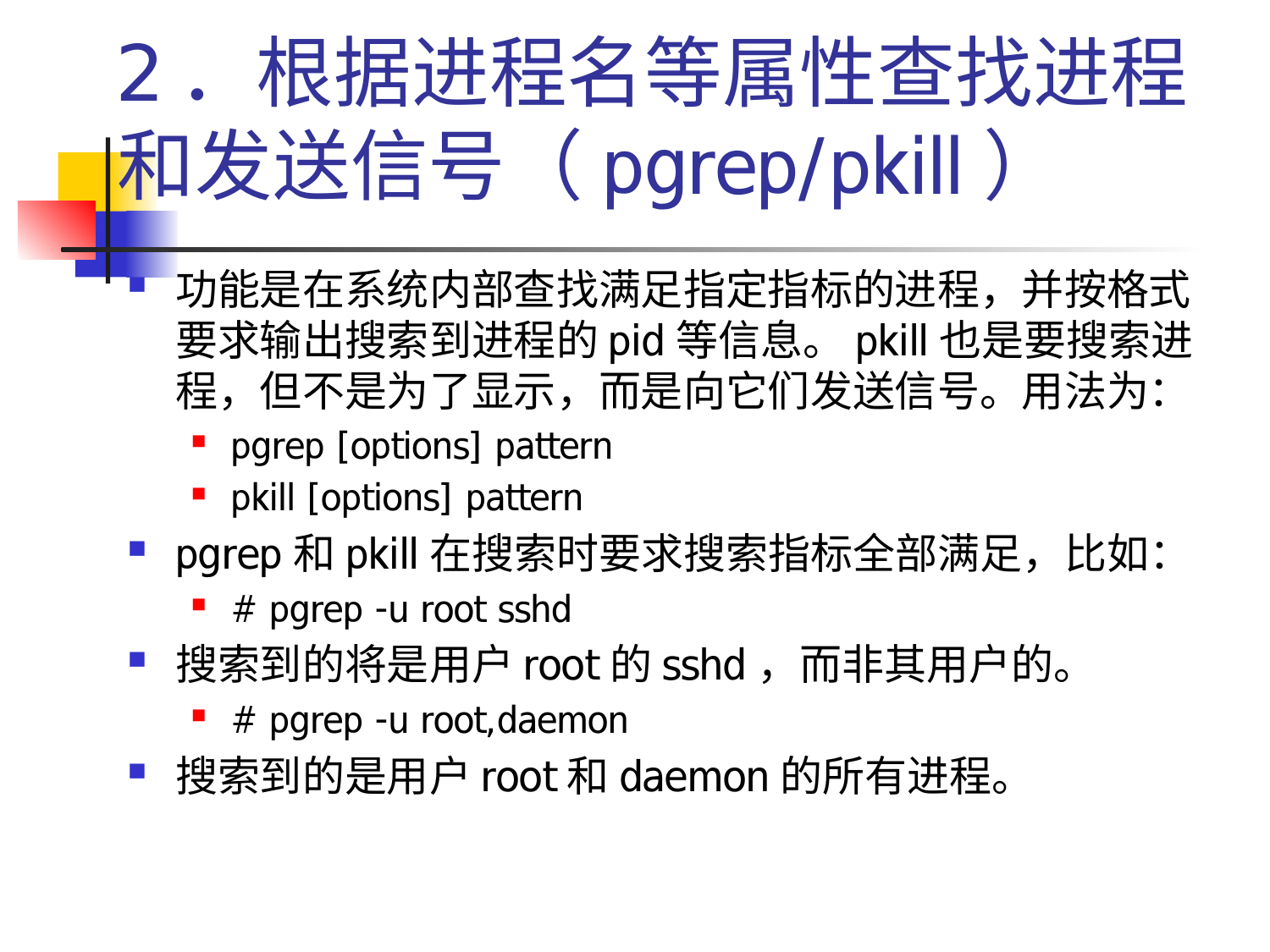

# 2．根据进程名等属性查找进程和发送信号（pgrep/pkill）
功能是在系统内部查找满足指定指标的进程，并按格式要求输出搜索到进程的pid等信息。pkill也是要搜索进程，但不是为了显示，而是向它们发送信号。用法为：
pgrep [options] pattern
pkill [options] pattern
pgrep和pkill在搜索时要求搜索指标全部满足，比如：
# pgrep -u root sshd
搜索到的将是用户root的sshd，而非其用户的。
# pgrep -u root,daemon
搜索到的是用户root和daemon的所有进程。